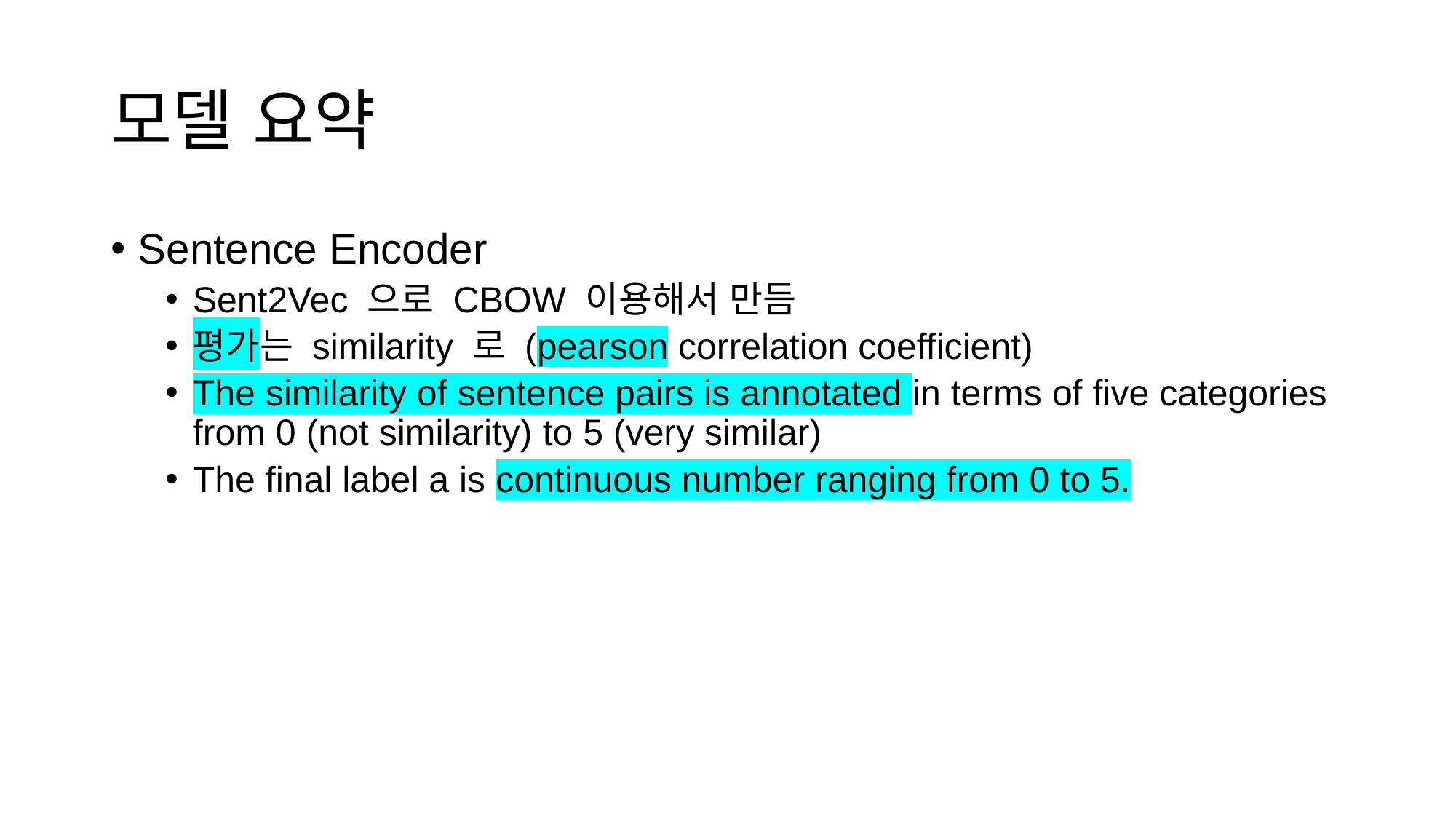

# 모델 요약
Sentence Encoder
Sent2Vec 으로 CBOW 이용해서 만듬
평가는 similarity 로 (pearson correlation coefficient)
The similarity of sentence pairs is annotated in terms of five categories from 0 (not similarity) to 5 (very similar)
The final label a is continuous number ranging from 0 to 5.